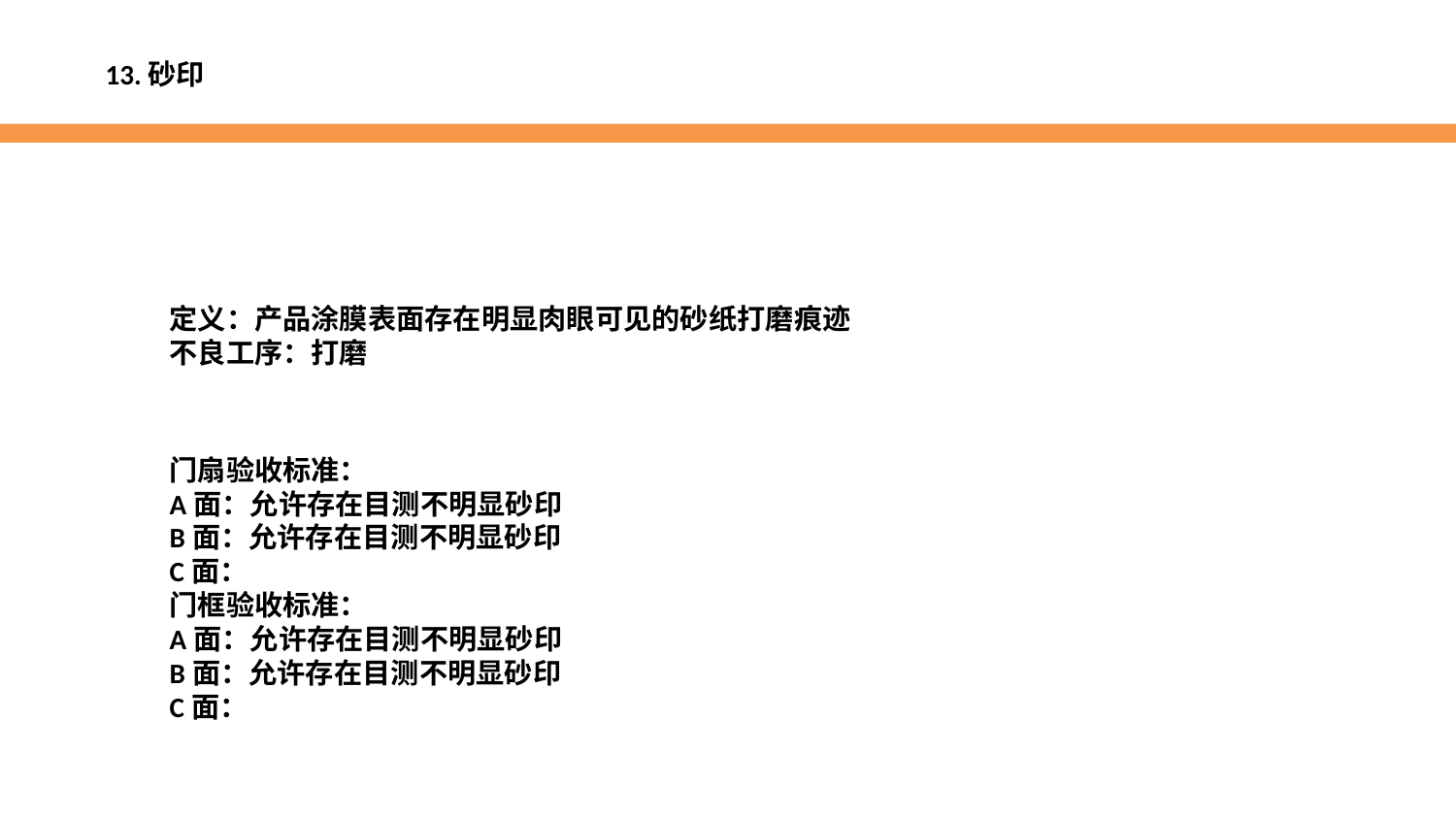

13.砂印
定义：产品涂膜表面存在明显肉眼可见的砂纸打磨痕迹
不良工序：打磨
门扇验收标准：
A面：允许存在目测不明显砂印
B面：允许存在目测不明显砂印
C面：
门框验收标准：
A面：允许存在目测不明显砂印
B面：允许存在目测不明显砂印
C面：